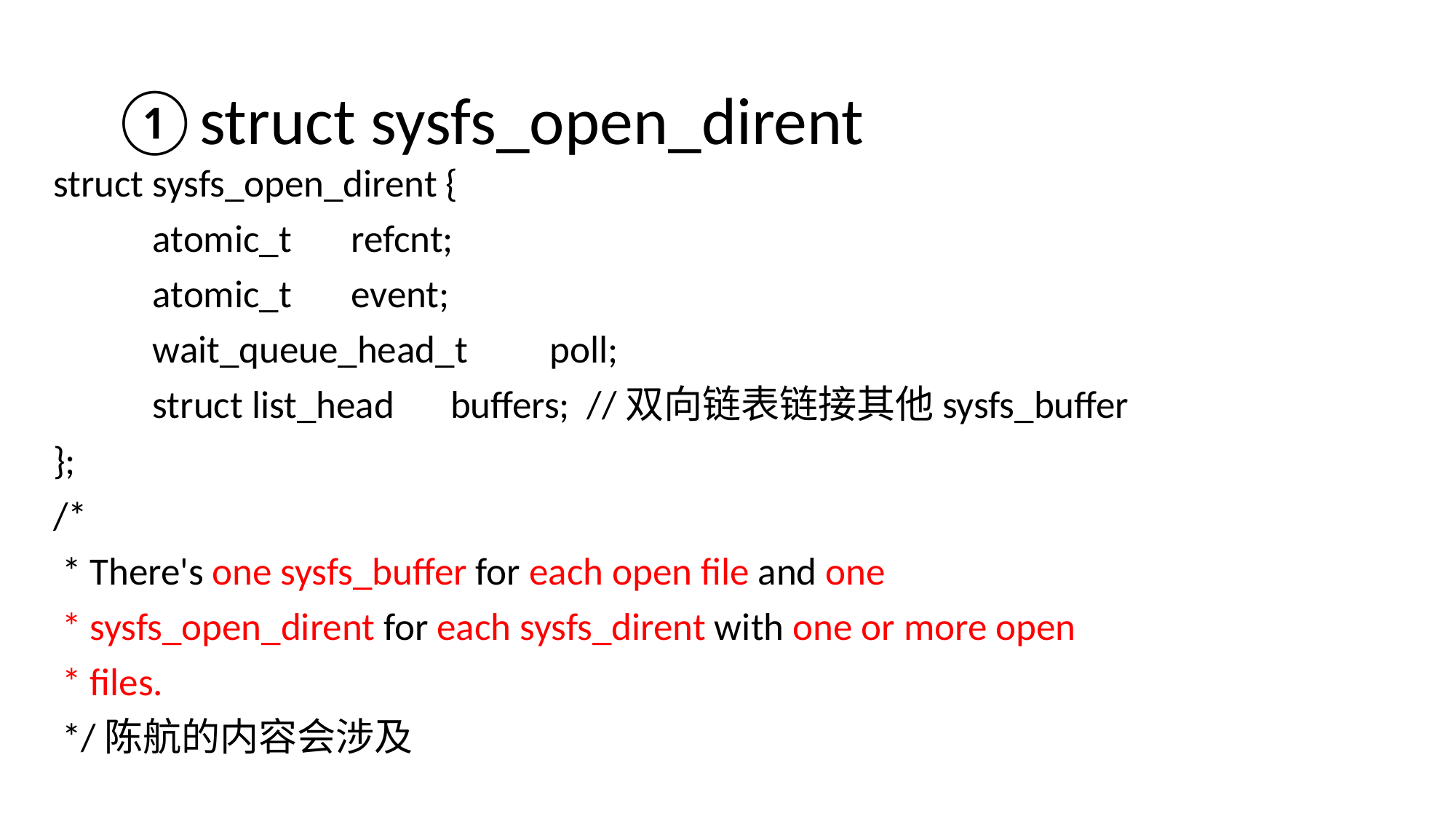

# ①struct sysfs_open_dirent
struct sysfs_open_dirent {
	atomic_t		refcnt;
	atomic_t		event;
	wait_queue_head_t	poll;
	struct list_head	buffers;  //双向链表链接其他sysfs_buffer
};
/*
 * There's one sysfs_buffer for each open file and one
 * sysfs_open_dirent for each sysfs_dirent with one or more open
 * files.
 */陈航的内容会涉及